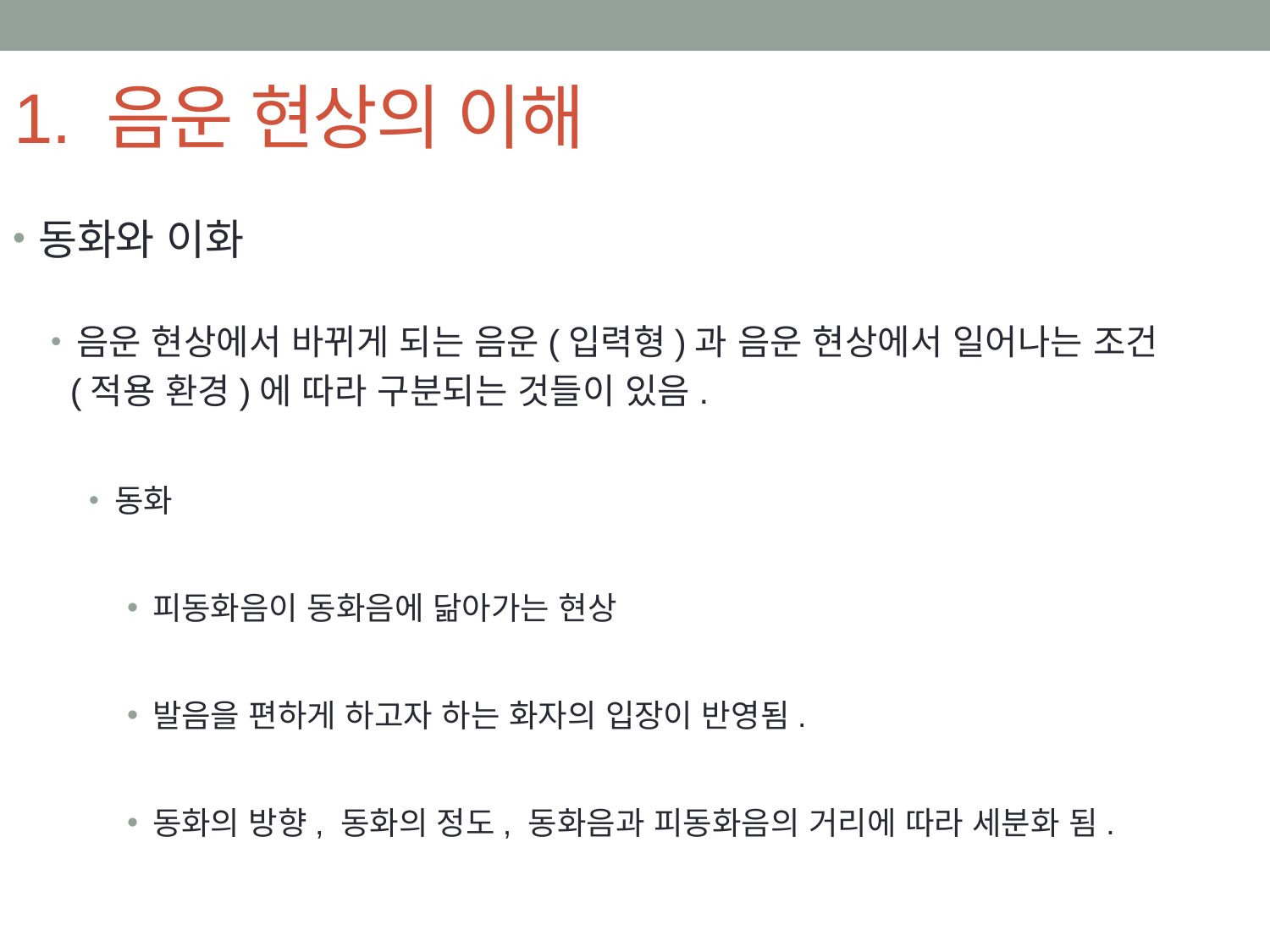

# 1. 음운 현상의 이해
동화와 이화

음운 현상에서 바뀌게 되는 음운(입력형)과 음운 현상에서 일어나는 조건
  (적용 환경)에 따라 구분되는 것들이 있음.

동화

피동화음이 동화음에 닮아가는 현상

발음을 편하게 하고자 하는 화자의 입장이 반영됨.

동화의 방향, 동화의 정도, 동화음과 피동화음의 거리에 따라 세분화 됨.